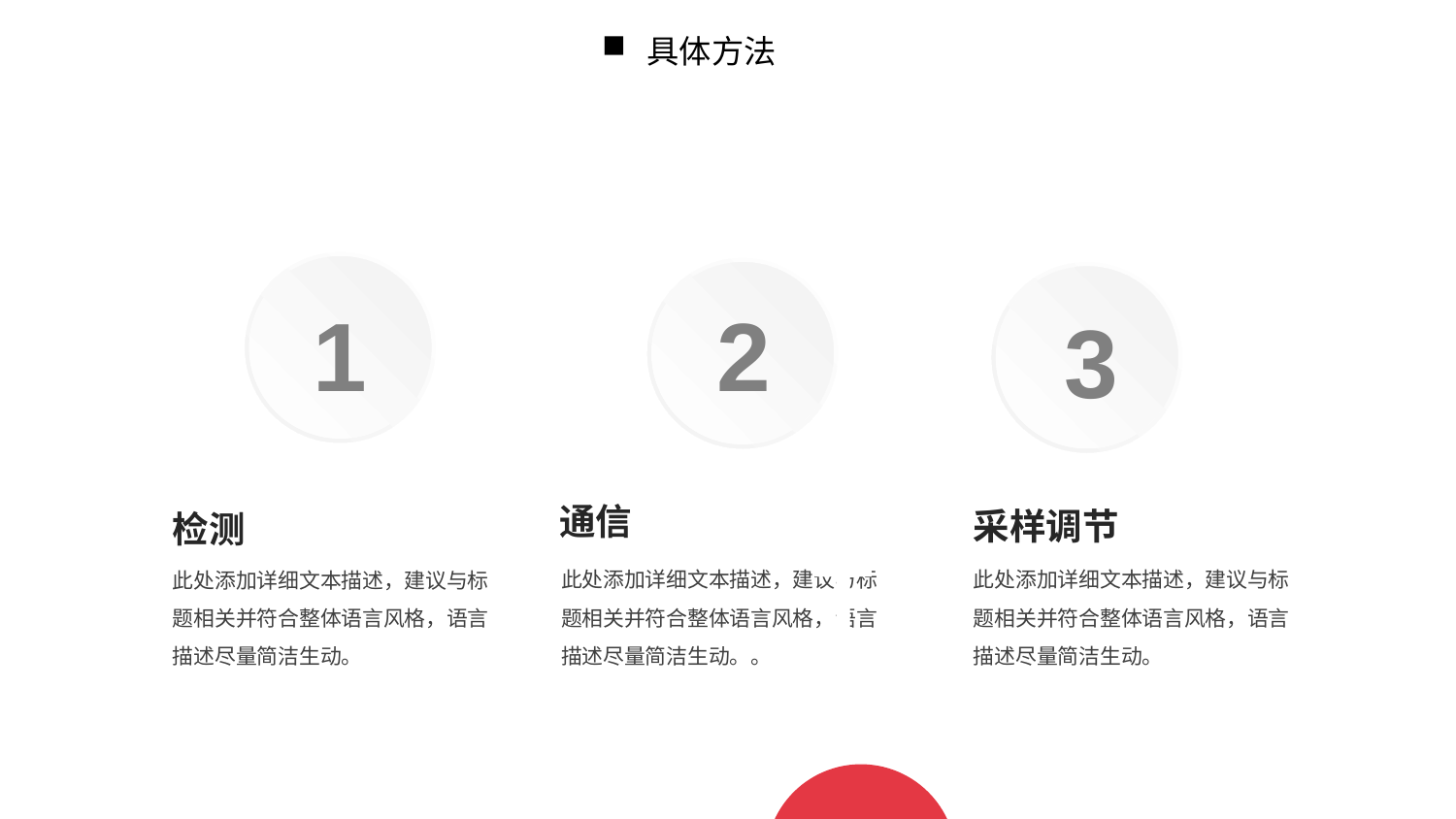

具体方法

2
1
3
S
通信
此处添加详细文本描述，建议与标题相关并符合整体语言风格，语言描述尽量简洁生动。。
采样调节
此处添加详细文本描述，建议与标题相关并符合整体语言风格，语言描述尽量简洁生动。
检测
此处添加详细文本描述，建议与标题相关并符合整体语言风格，语言描述尽量简洁生动。
T